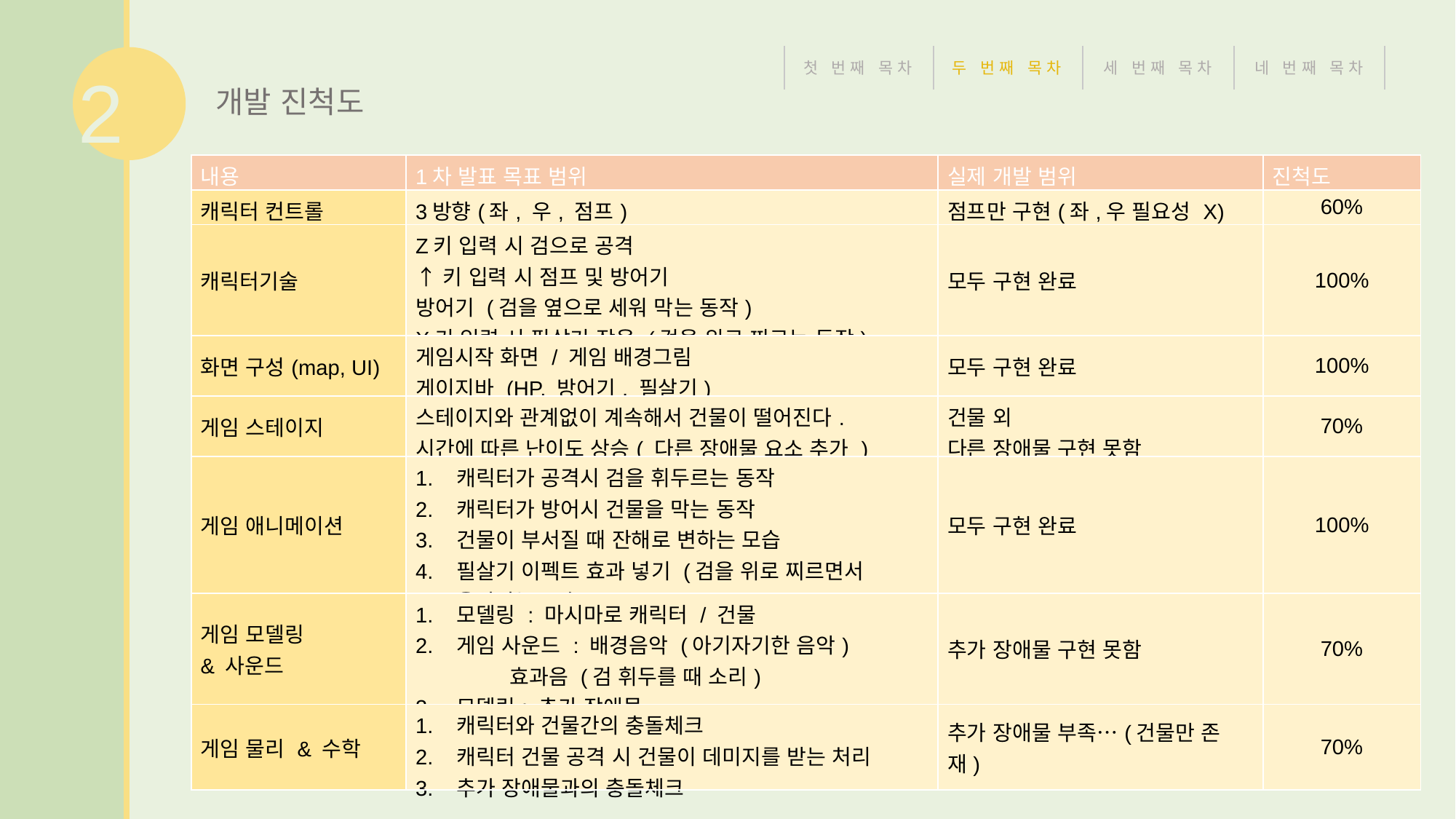

2
첫 번째 목차
두 번째 목차
세 번째 목차
네 번째 목차
개발 진척도
| 내용 | 1차 발표 목표 범위 | 실제 개발 범위 | 진척도 |
| --- | --- | --- | --- |
| 캐릭터 컨트롤 | 3방향(좌, 우, 점프) | 점프만 구현(좌,우 필요성 X) | 60% |
| 캐릭터기술 | Z키 입력 시 검으로 공격 ↑키 입력 시 점프 및 방어기 방어기 (검을 옆으로 세워 막는 동작) X키 입력 시 필살기 작용 (검을 위로 찌르는 동작) | 모두 구현 완료 | 100% |
| 화면 구성(map, UI) | 게임시작 화면 / 게임 배경그림 게이지바 (HP, 방어기, 필살기) | 모두 구현 완료 | 100% |
| 게임 스테이지 | 스테이지와 관계없이 계속해서 건물이 떨어진다. 시간에 따른 난이도 상승( 다른 장애물 요소 추가 ) | 건물 외 다른 장애물 구현 못함 | 70% |
| 게임 애니메이션 | 캐릭터가 공격시 검을 휘두르는 동작 캐릭터가 방어시 건물을 막는 동작 건물이 부서질 때 잔해로 변하는 모습 필살기 이펙트 효과 넣기 (검을 위로 찌르면서 올라가는 모습 ) | 모두 구현 완료 | 100% |
| 게임 모델링 & 사운드 | 모델링 : 마시마로 캐릭터 / 건물 게임 사운드 : 배경음악 (아기자기한 음악) 효과음 (검 휘두를 때 소리) 모델링: 추가 장애물 | 추가 장애물 구현 못함 | 70% |
| 게임 물리 & 수학 | 캐릭터와 건물간의 충돌체크 캐릭터 건물 공격 시 건물이 데미지를 받는 처리 추가 장애물과의 충돌체크 | 추가 장애물 부족…(건물만 존재) | 70% |